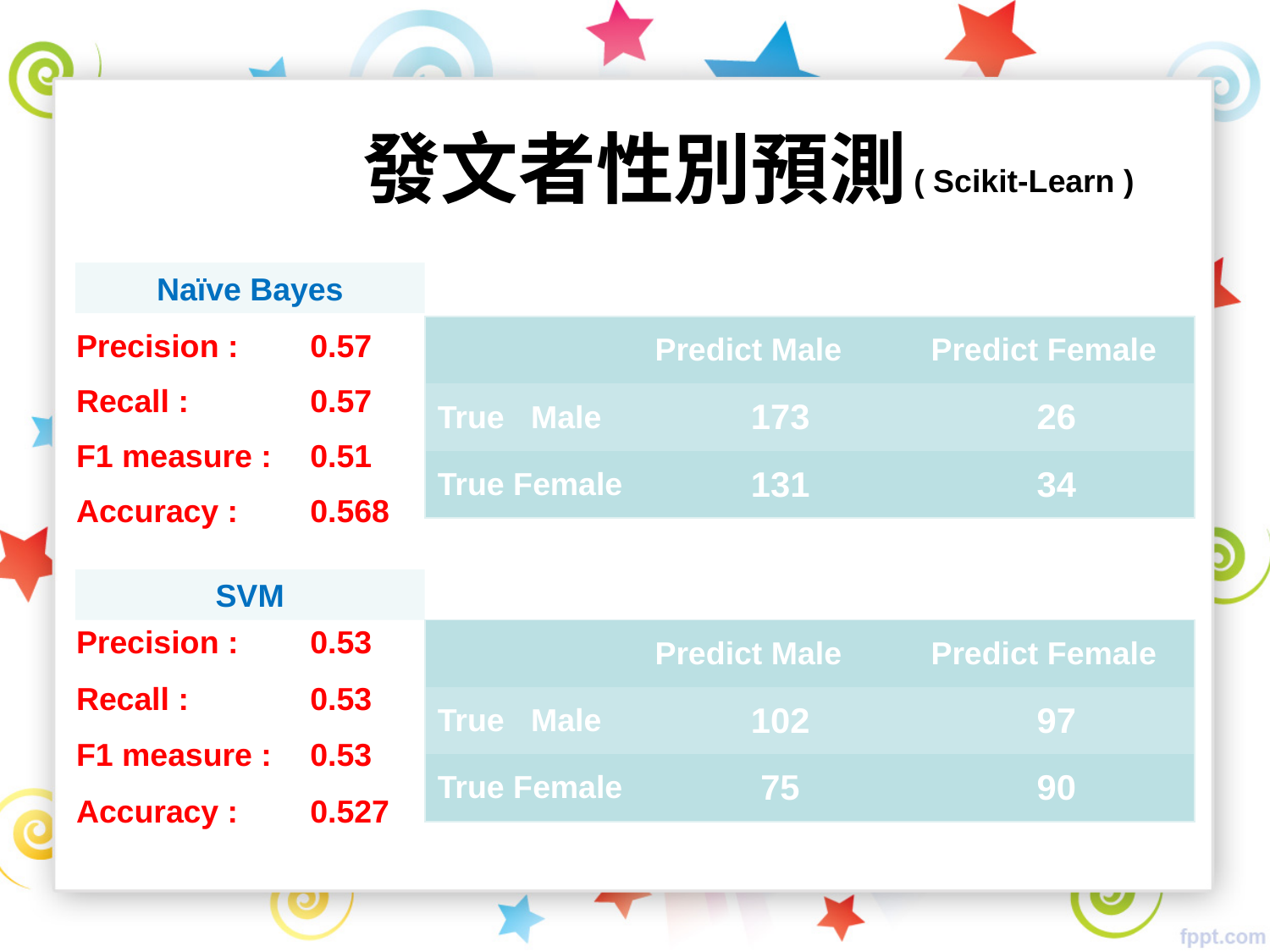

發文者性別預測
 ( Scikit-Learn )
Naïve Bayes
| Precision : | 0.57 |
| --- | --- |
| Recall : | 0.57 |
| F1 measure : | 0.51 |
| Accuracy : | 0.568 |
|  | Predict Male | Predict Female |
| --- | --- | --- |
| True Male | 173 | 26 |
| True Female | 131 | 34 |
SVM
| Precision : | 0.53 |
| --- | --- |
| Recall : | 0.53 |
| F1 measure : | 0.53 |
| Accuracy : | 0.527 |
|  | Predict Male | Predict Female |
| --- | --- | --- |
| True Male | 102 | 97 |
| True Female | 75 | 90 |